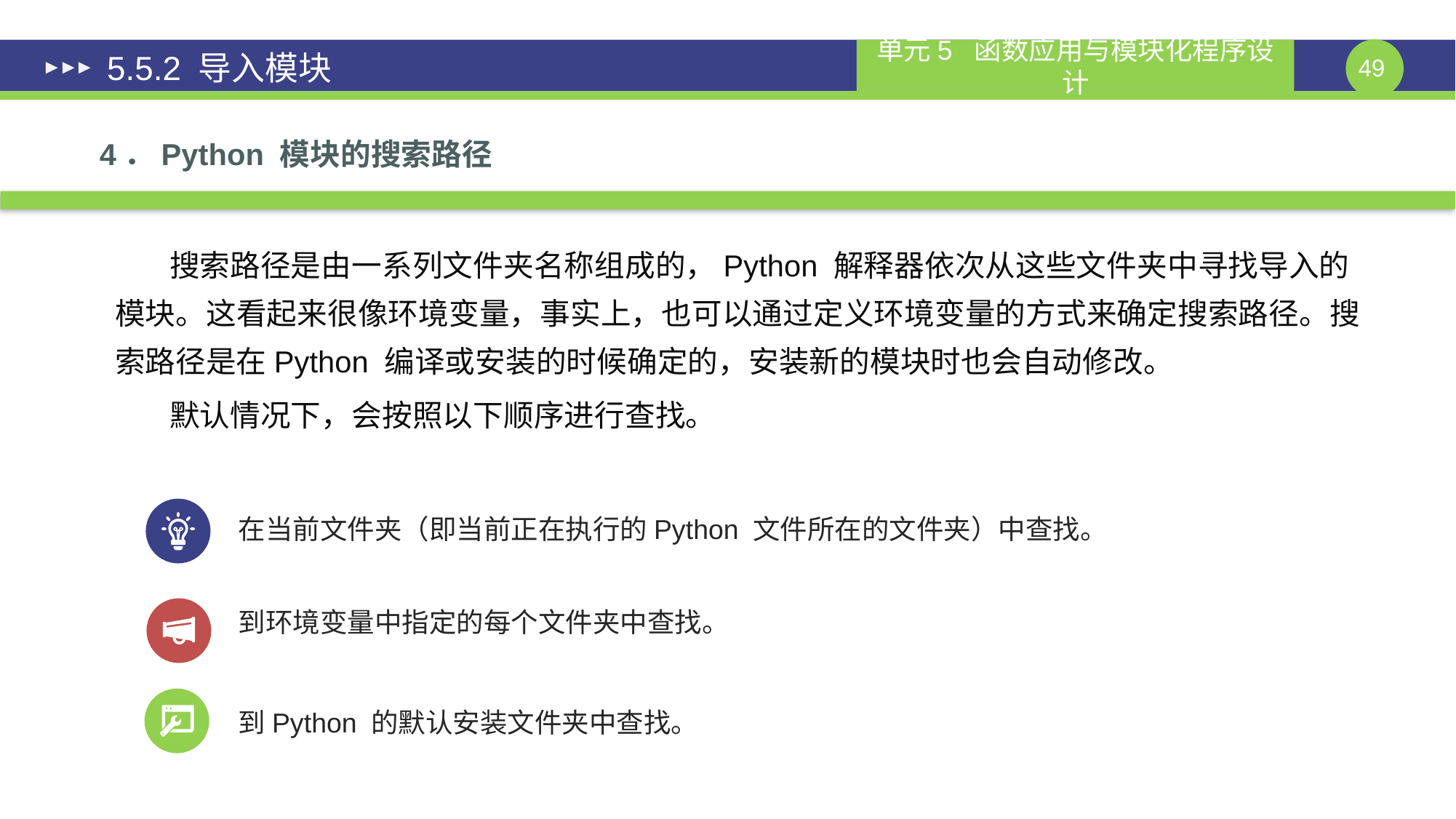

# 5.5.2 导入模块
4．Python 模块的搜索路径

搜索路径是由一系列文件夹名称组成的，Python 解释器依次从这些文件夹中寻找导入的模块。这看起来很像环境变量，事实上，也可以通过定义环境变量的方式来确定搜索路径。搜索路径是在Python 编译或安装的时候确定的，安装新的模块时也会自动修改。
默认情况下，会按照以下顺序进行查找。
在当前文件夹（即当前正在执行的Python 文件所在的文件夹）中查找。

到环境变量中指定的每个文件夹中查找。

到Python 的默认安装文件夹中查找。